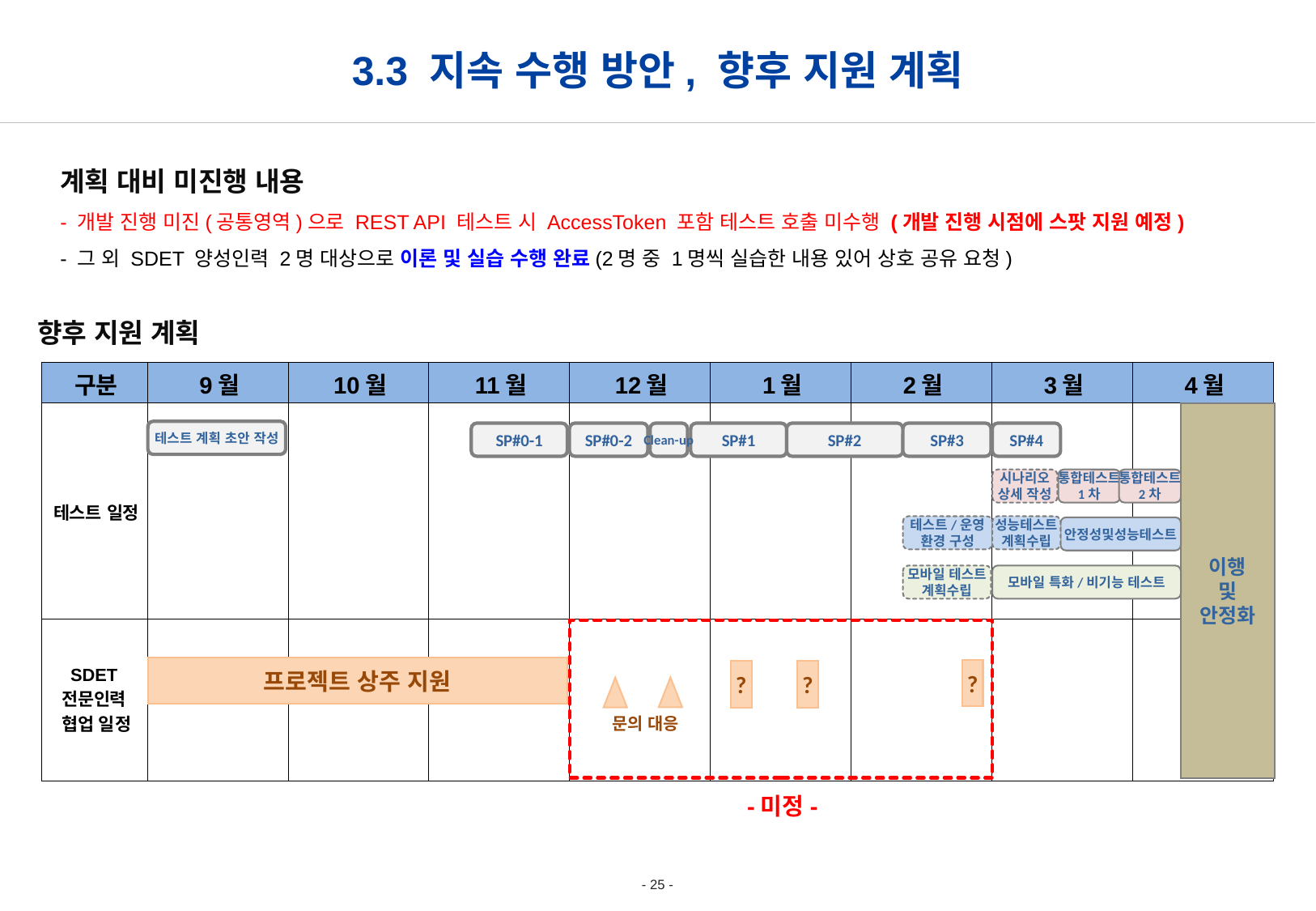

3.3 지속 수행 방안, 향후 지원 계획
계획 대비 미진행 내용
- 개발 진행 미진(공통영역)으로 REST API 테스트 시 AccessToken 포함 테스트 호출 미수행 (개발 진행 시점에 스팟 지원 예정)
- 그 외 SDET 양성인력 2명 대상으로 이론 및 실습 수행 완료(2명 중 1명씩 실습한 내용 있어 상호 공유 요청)
향후 지원 계획
| 구분 | 9월 | 10월 | 11월 | 12월 | 1월 | 2월 | 3월 | 4월 |
| --- | --- | --- | --- | --- | --- | --- | --- | --- |
| 테스트 일정 |  |  |  |  |  |  |  |  |
| SDET 전문인력 협업 일정 |  |  |  |  |  |  |  |  |
이행
및
안정화
테스트 계획 초안 작성
Clean-up
SP#0-1
SP#0-2
SP#1
SP#2
SP#3
SP#4
시나리오
상세 작성
통합테스트
1차
통합테스트
2차
테스트/운영
환경 구성
성능테스트
계획수립
안정성및성능테스트
모바일 테스트
계획수립
모바일 특화/비기능 테스트

프로젝트 상주 지원
?
?
?

문의 대응
-미정-